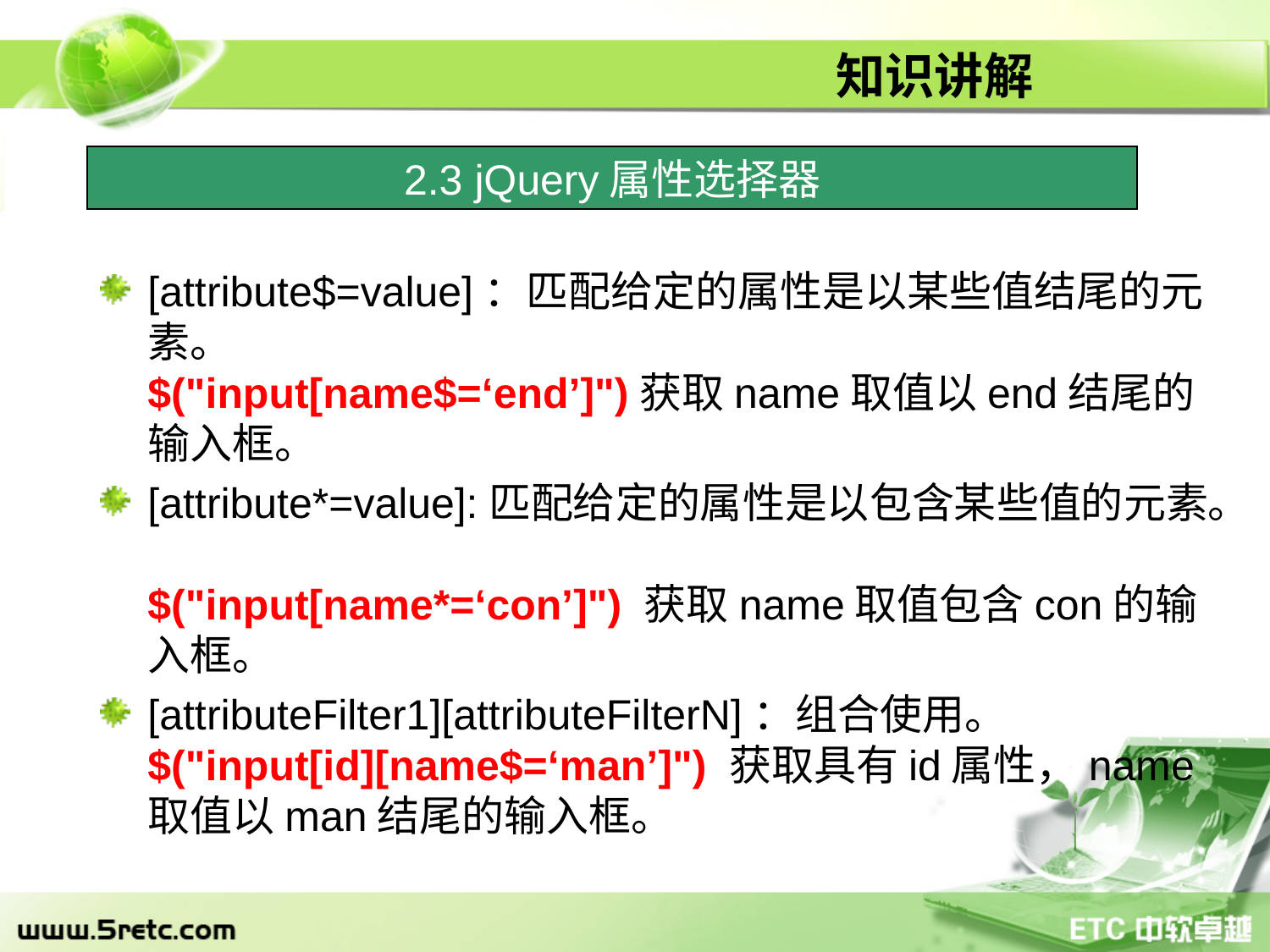

# 知识讲解
2.3 jQuery属性选择器
[attribute$=value]：匹配给定的属性是以某些值结尾的元素。
$("input[name$=‘end’]")获取name取值以end结尾的输入框。
[attribute*=value]:匹配给定的属性是以包含某些值的元素。
$("input[name*=‘con’]") 获取name取值包含con的输入框。
[attributeFilter1][attributeFilterN]：组合使用。
$("input[id][name$=‘man’]") 获取具有id属性，name取值以man结尾的输入框。